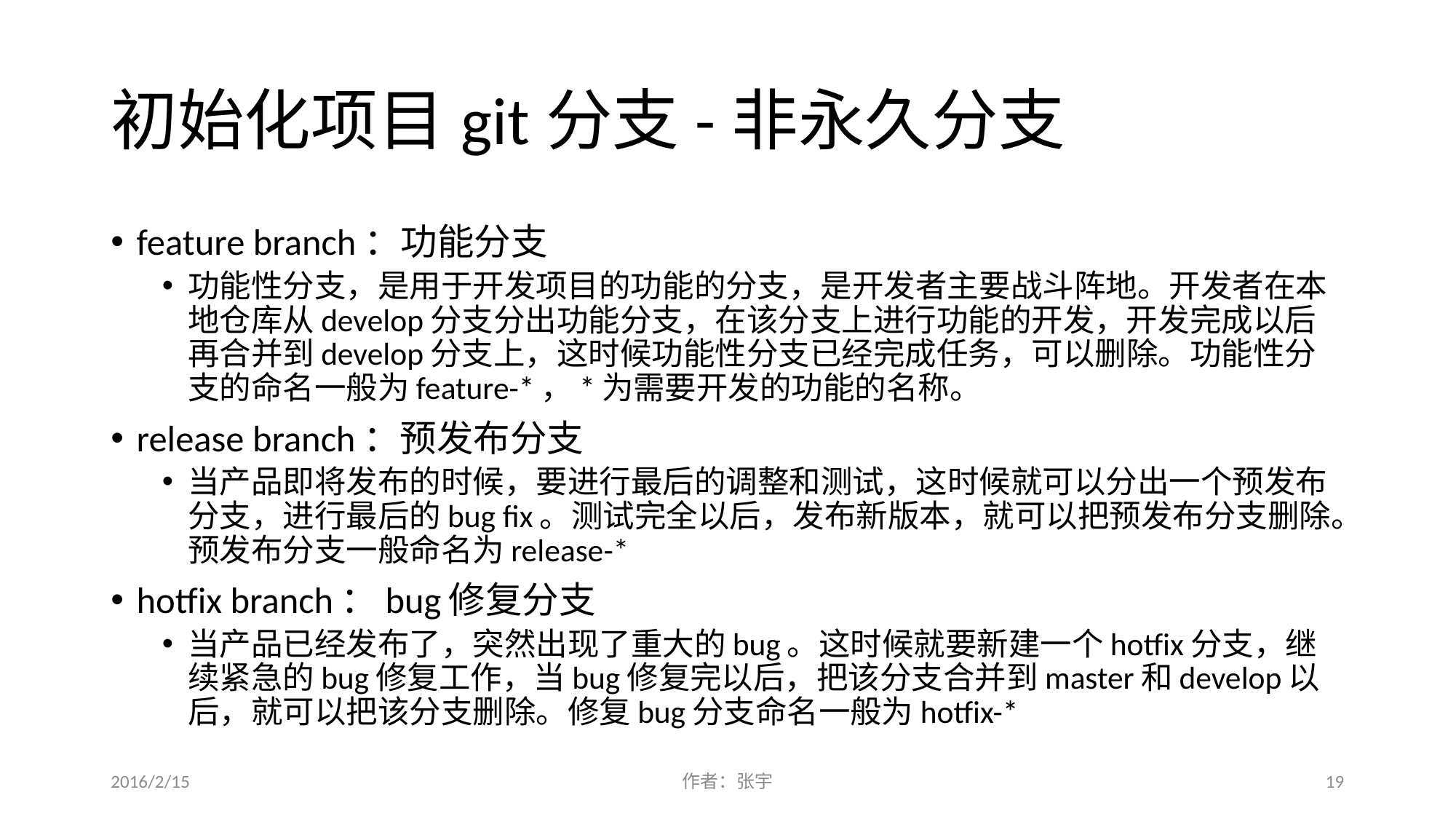

# 初始化项目git分支-非永久分支
feature branch：功能分支
功能性分支，是用于开发项目的功能的分支，是开发者主要战斗阵地。开发者在本地仓库从develop分支分出功能分支，在该分支上进行功能的开发，开发完成以后再合并到develop分支上，这时候功能性分支已经完成任务，可以删除。功能性分支的命名一般为feature-*，*为需要开发的功能的名称。
release branch：预发布分支
当产品即将发布的时候，要进行最后的调整和测试，这时候就可以分出一个预发布分支，进行最后的bug fix。测试完全以后，发布新版本，就可以把预发布分支删除。预发布分支一般命名为release-*
hotfix branch：bug修复分支
当产品已经发布了，突然出现了重大的bug。这时候就要新建一个hotfix分支，继续紧急的bug修复工作，当bug修复完以后，把该分支合并到master和develop以后，就可以把该分支删除。修复bug分支命名一般为hotfix-*
2016/2/15
作者：张宇
19